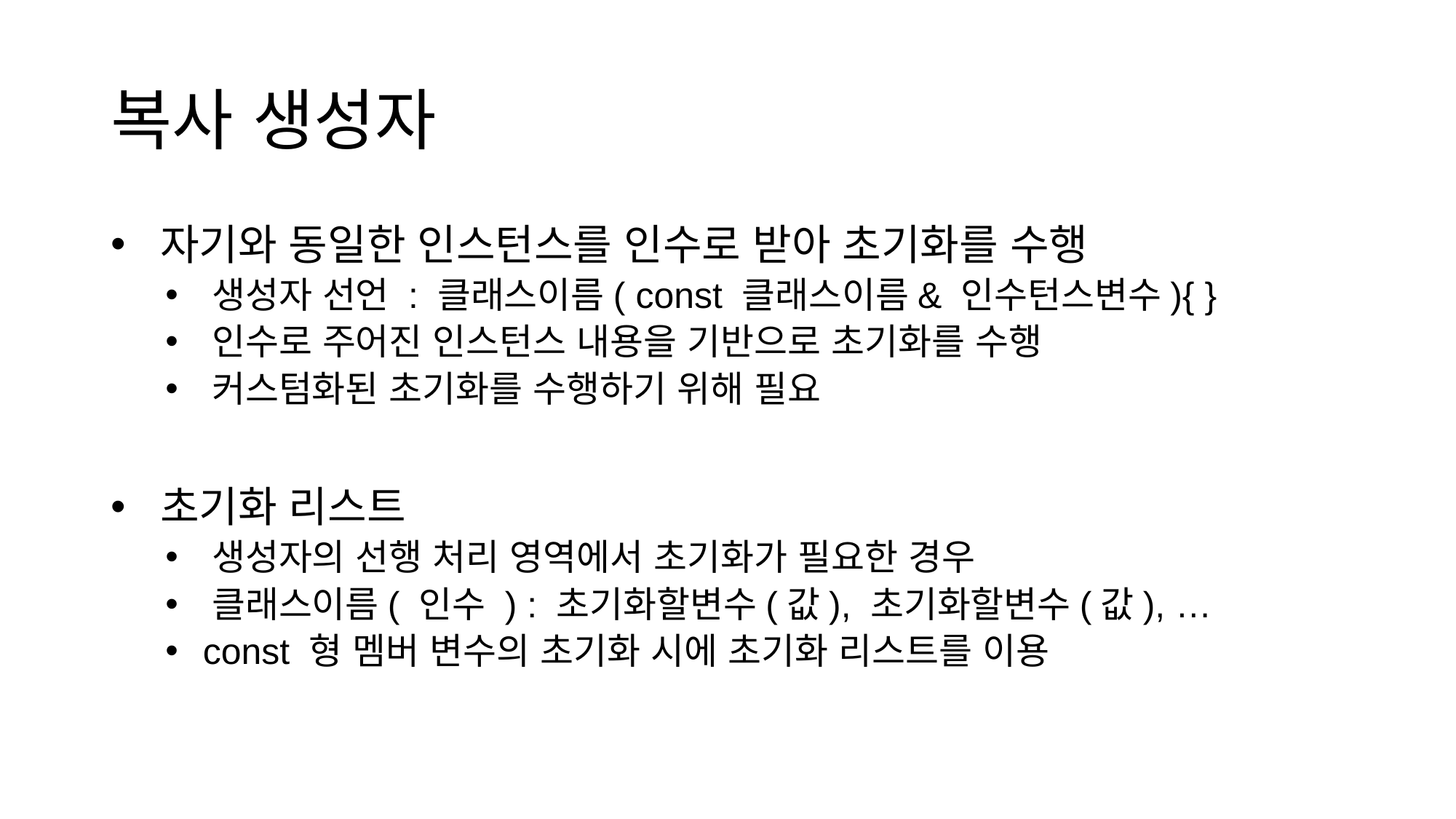

# 복사 생성자
 자기와 동일한 인스턴스를 인수로 받아 초기화를 수행
 생성자 선언 : 클래스이름( const 클래스이름& 인수턴스변수){ }
 인수로 주어진 인스턴스 내용을 기반으로 초기화를 수행
 커스텀화된 초기화를 수행하기 위해 필요

 초기화 리스트
 생성자의 선행 처리 영역에서 초기화가 필요한 경우
 클래스이름( 인수 ) : 초기화할변수(값), 초기화할변수(값), …
 const 형 멤버 변수의 초기화 시에 초기화 리스트를 이용